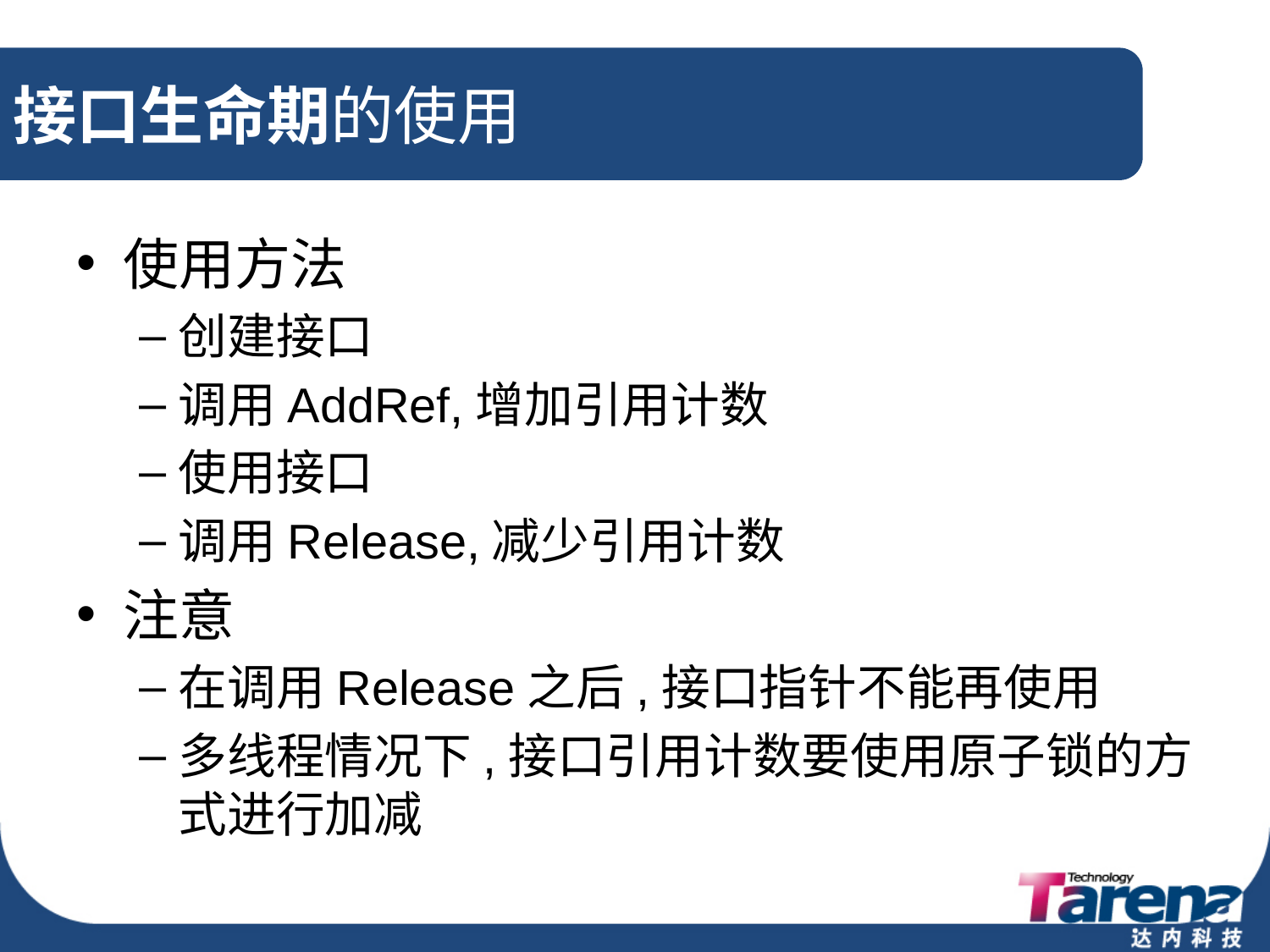

# 接口生命期的使用
使用方法
创建接口
调用AddRef,增加引用计数
使用接口
调用Release,减少引用计数
注意
在调用Release之后,接口指针不能再使用
多线程情况下,接口引用计数要使用原子锁的方式进行加减